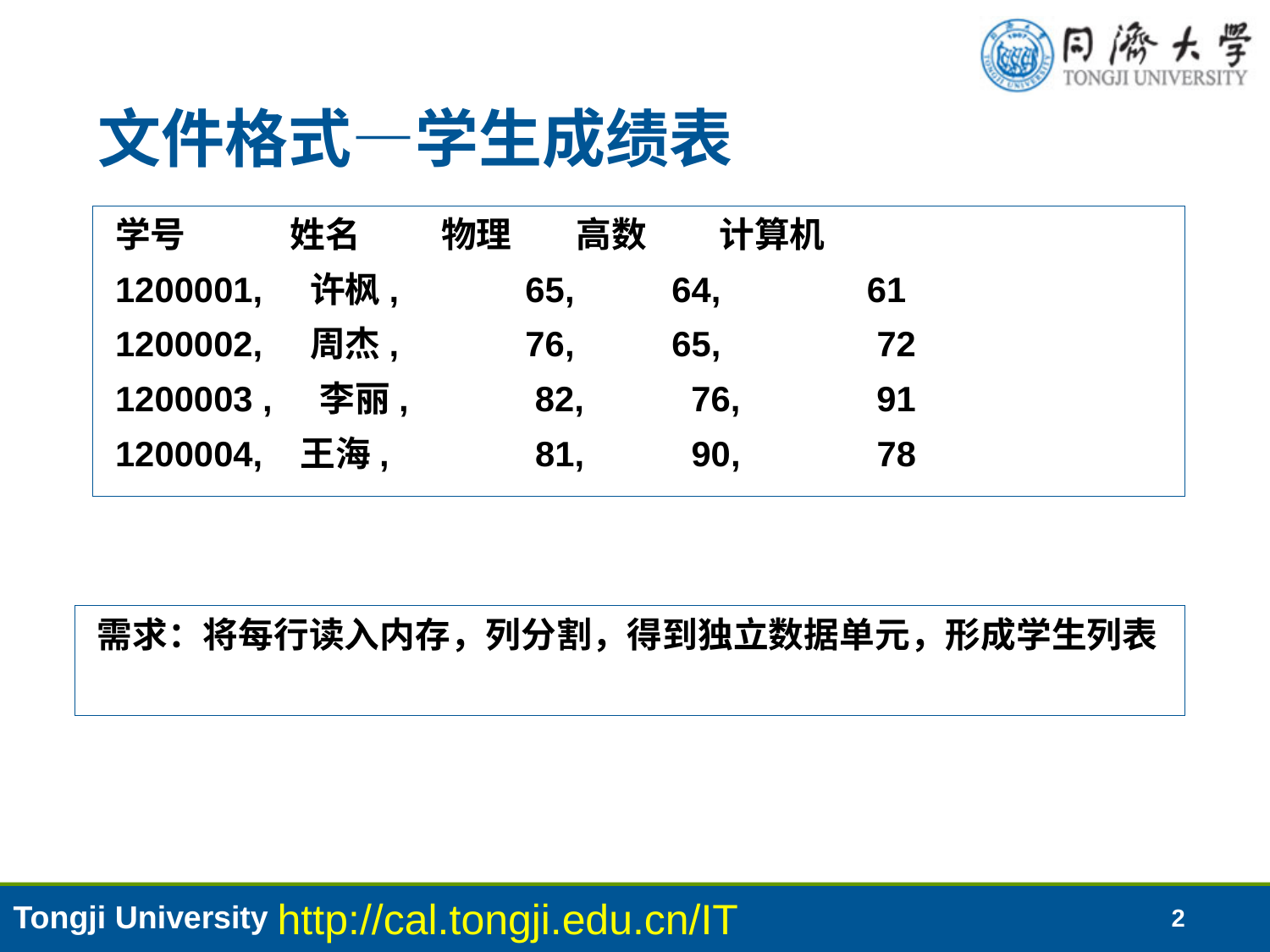

# 文件格式—学生成绩表
学号             姓名          物理        高数         计算机
1200001,    许枫,             65,          64,               61
1200002,    周杰,             76,          65,                72
1200003 ,    李丽,             82,           76,              91
1200004,   王海,               81,           90,              78
需求：将每行读入内存，列分割，得到独立数据单元，形成学生列表